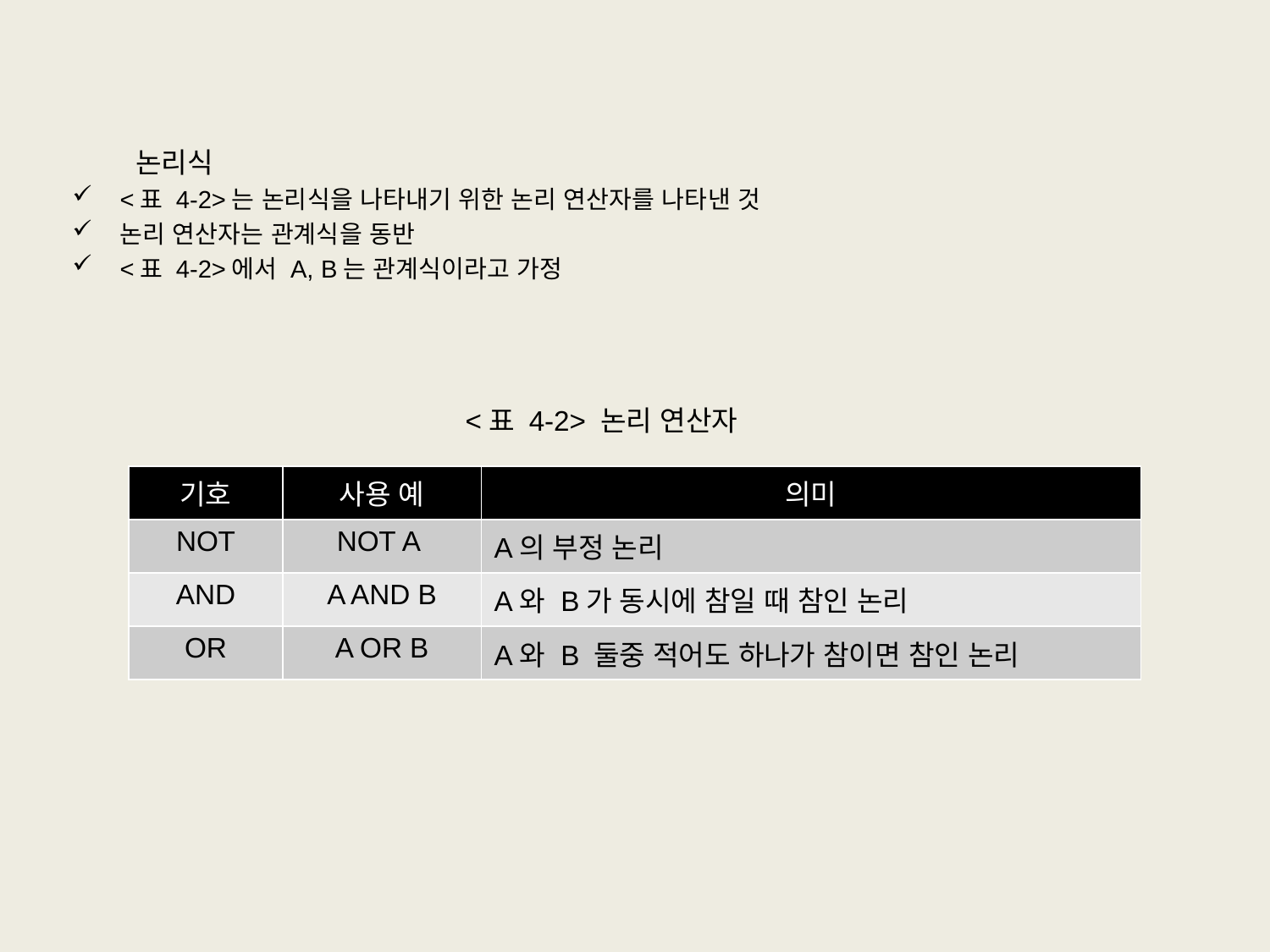

#
논리식
<표 4-2>는 논리식을 나타내기 위한 논리 연산자를 나타낸 것
논리 연산자는 관계식을 동반
<표 4-2>에서 A, B는 관계식이라고 가정

<표 4-2> 논리 연산자
| 기호 | 사용 예 | 의미 |
| --- | --- | --- |
| NOT | NOT A | A의 부정 논리 |
| AND | A AND B | A와 B가 동시에 참일 때 참인 논리 |
| OR | A OR B | A와 B 둘중 적어도 하나가 참이면 참인 논리 |